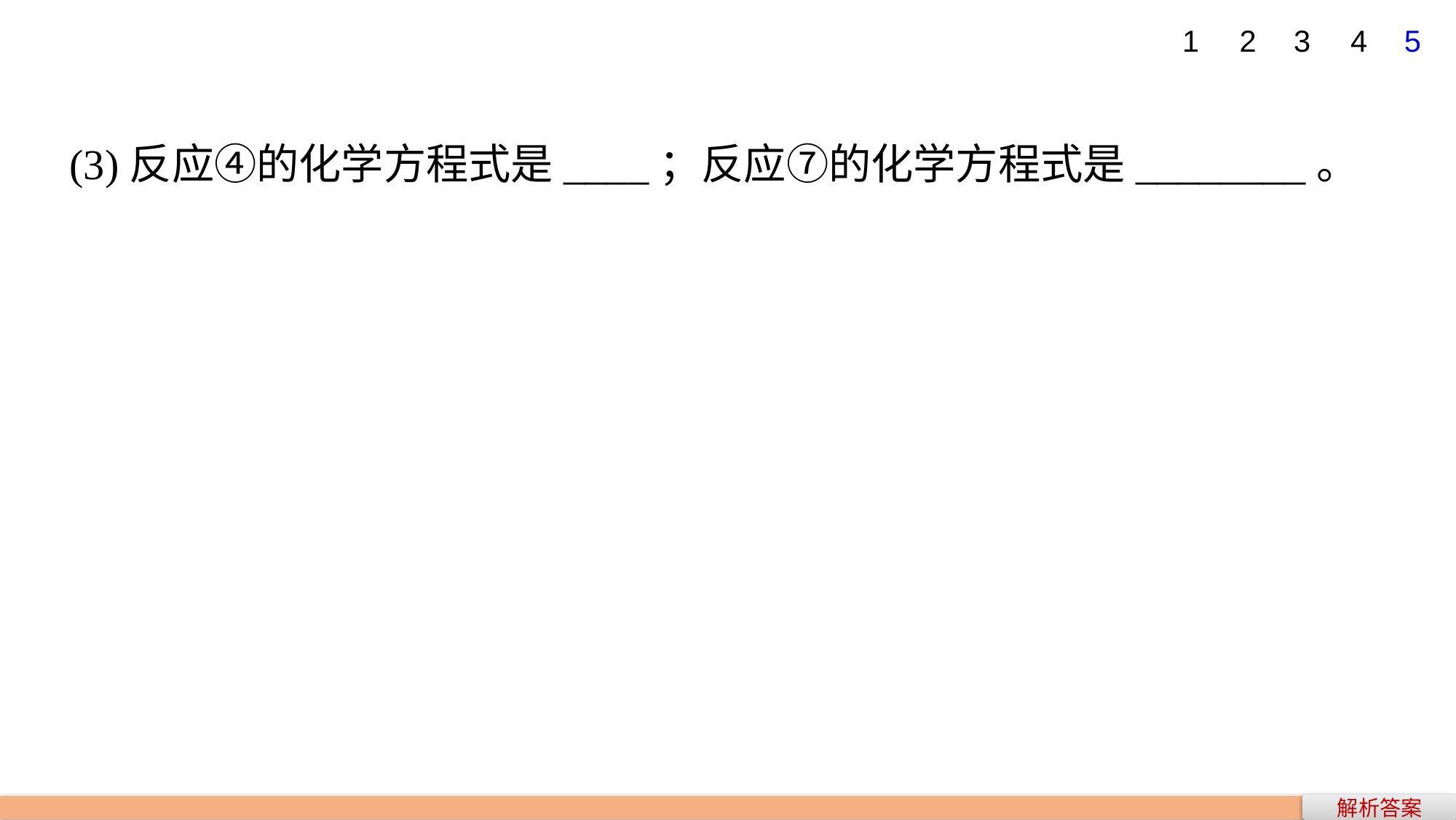

5
1
2
3
4
(3)反应④的化学方程式是____；反应⑦的化学方程式是________。
解析答案